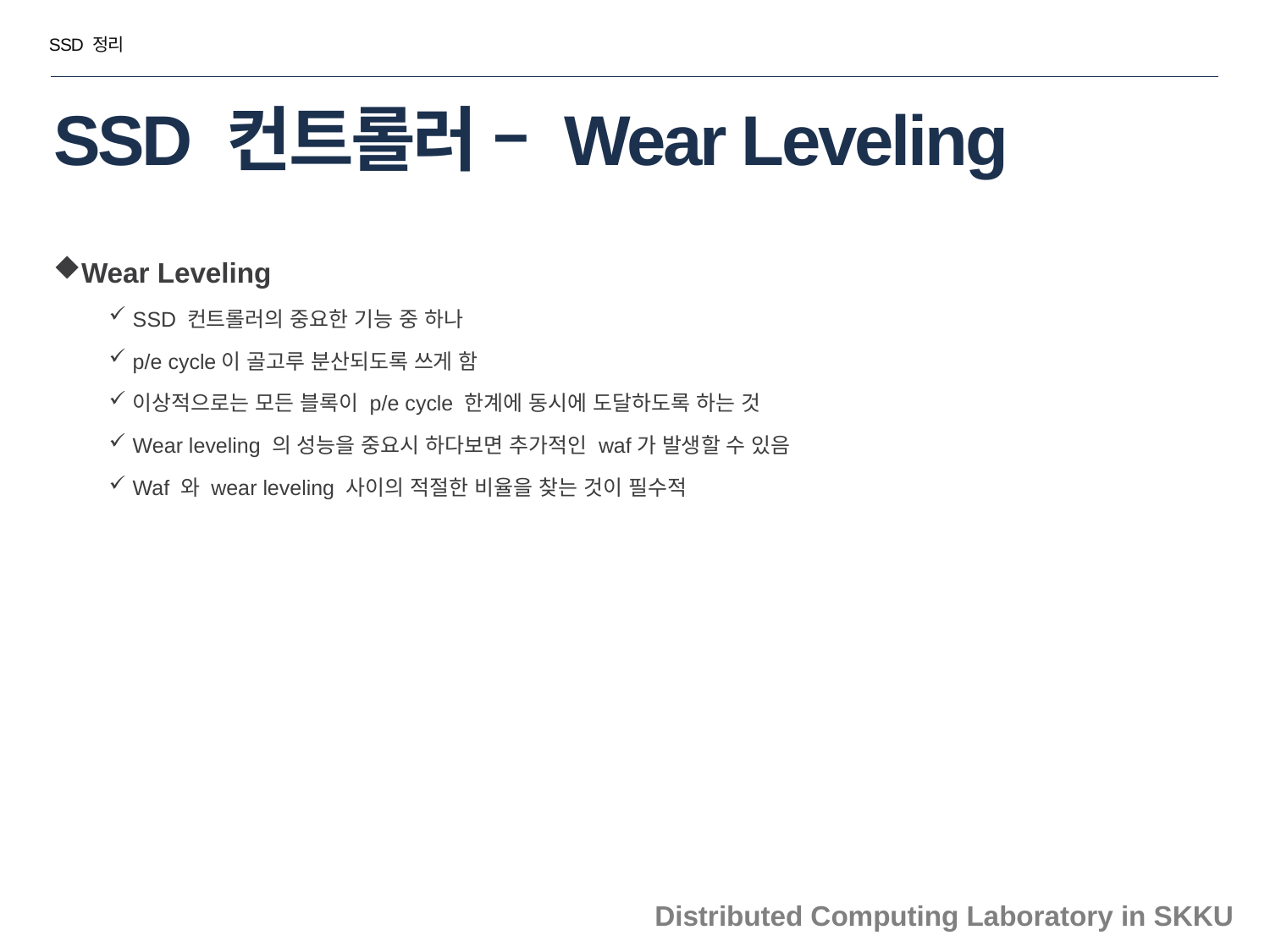

SSD 정리
# SSD 컨트롤러 – Wear Leveling

Wear Leveling
SSD 컨트롤러의 중요한 기능 중 하나
p/e cycle이 골고루 분산되도록 쓰게 함
이상적으로는 모든 블록이 p/e cycle 한계에 동시에 도달하도록 하는 것
Wear leveling 의 성능을 중요시 하다보면 추가적인 waf가 발생할 수 있음
Waf 와 wear leveling 사이의 적절한 비율을 찾는 것이 필수적

Distributed Computing Laboratory in SKKU